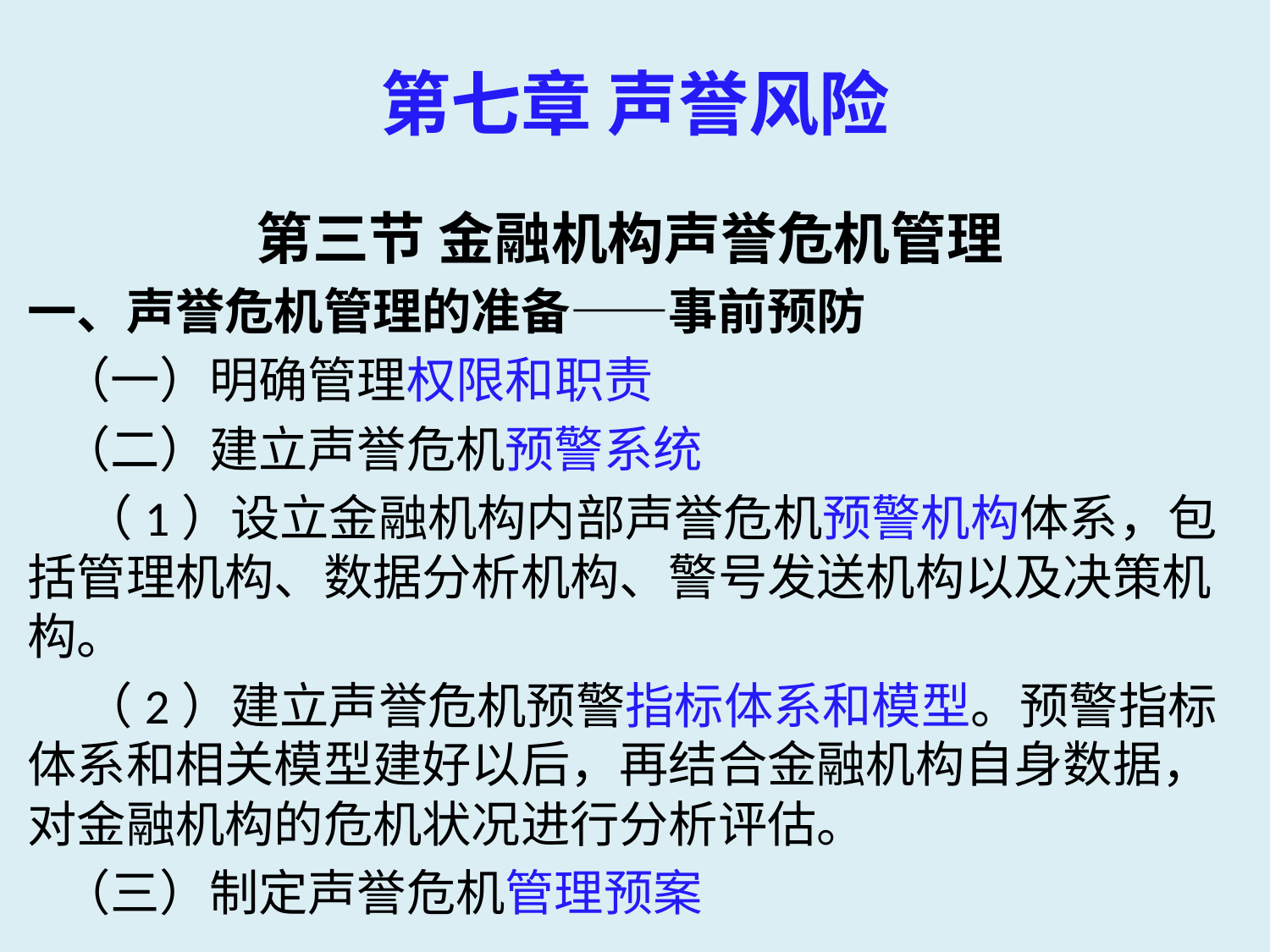

# 第七章 声誉风险
第三节 金融机构声誉危机管理
一、声誉危机管理的准备——事前预防
  （一）明确管理权限和职责
  （二）建立声誉危机预警系统
    （1）设立金融机构内部声誉危机预警机构体系，包括管理机构、数据分析机构、警号发送机构以及决策机构。
    （2）建立声誉危机预警指标体系和模型。预警指标体系和相关模型建好以后，再结合金融机构自身数据，对金融机构的危机状况进行分析评估。
  （三）制定声誉危机管理预案